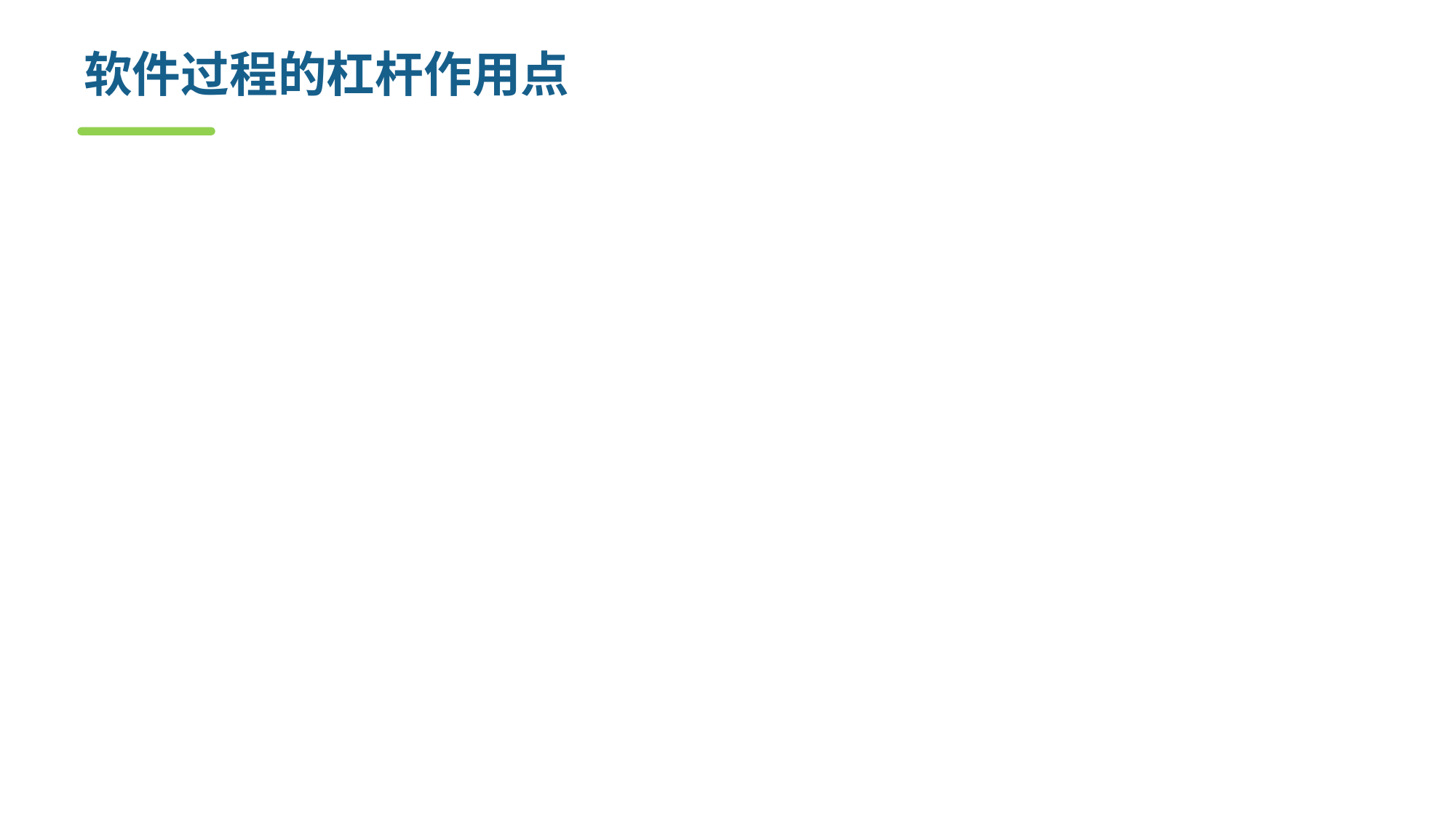

# 软件过程的杠杆作用点
每个人都体会到主动积极的优质劳动力的重要性，但是...
…如果不理解过程，或者过程不是在“最佳实践”下运行，即使我们的技术精英也无法使工作达到最佳的状态
过程是产品成本、进度和质量的主要决定因素
4